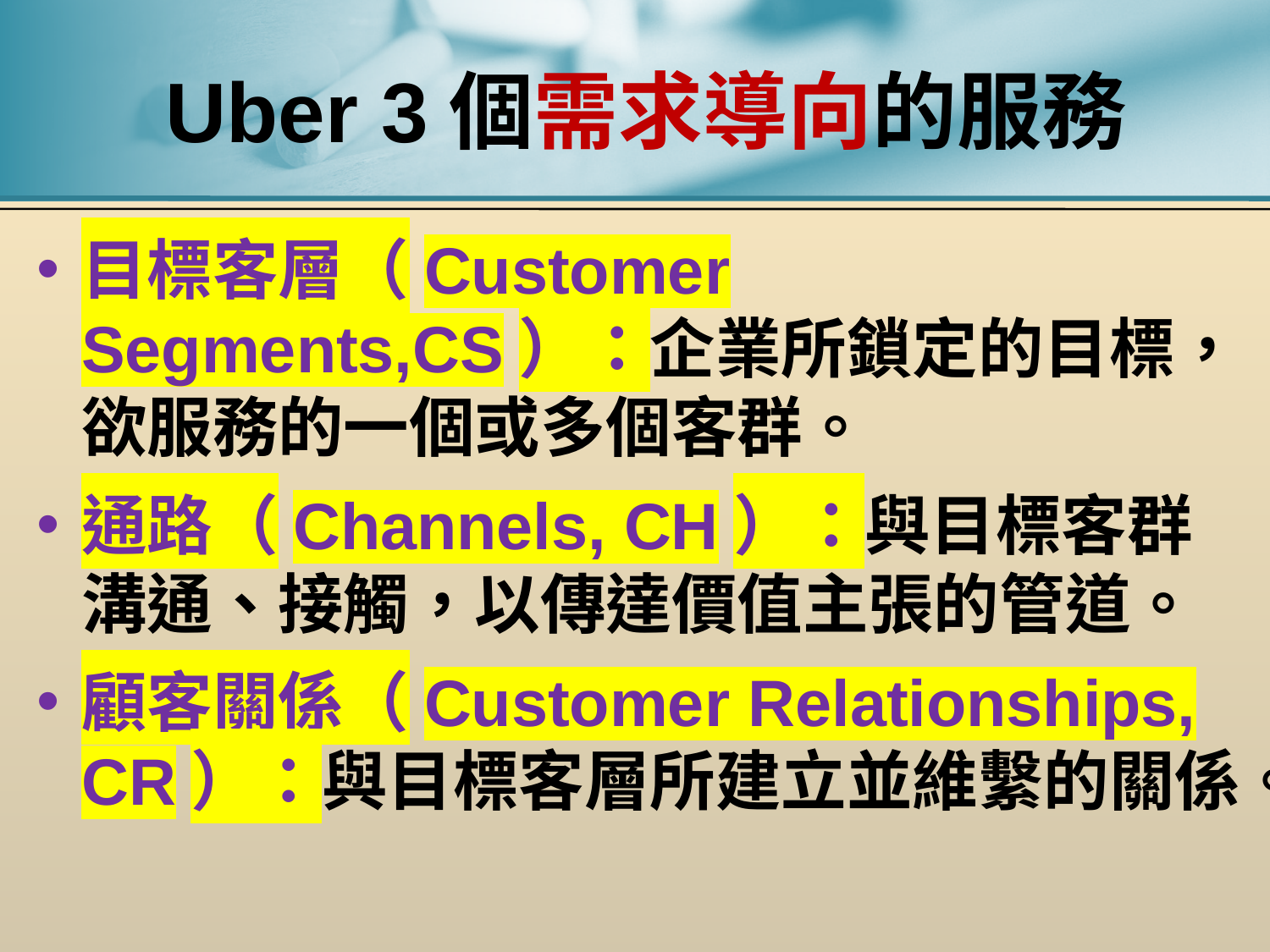

# Uber 3個需求導向的服務
目標客層（Customer Segments,CS）：企業所鎖定的目標，欲服務的一個或多個客群。
通路（Channels, CH）：與目標客群溝通、接觸，以傳達價值主張的管道。
顧客關係（Customer Relationships, CR）：與目標客層所建立並維繫的關係。